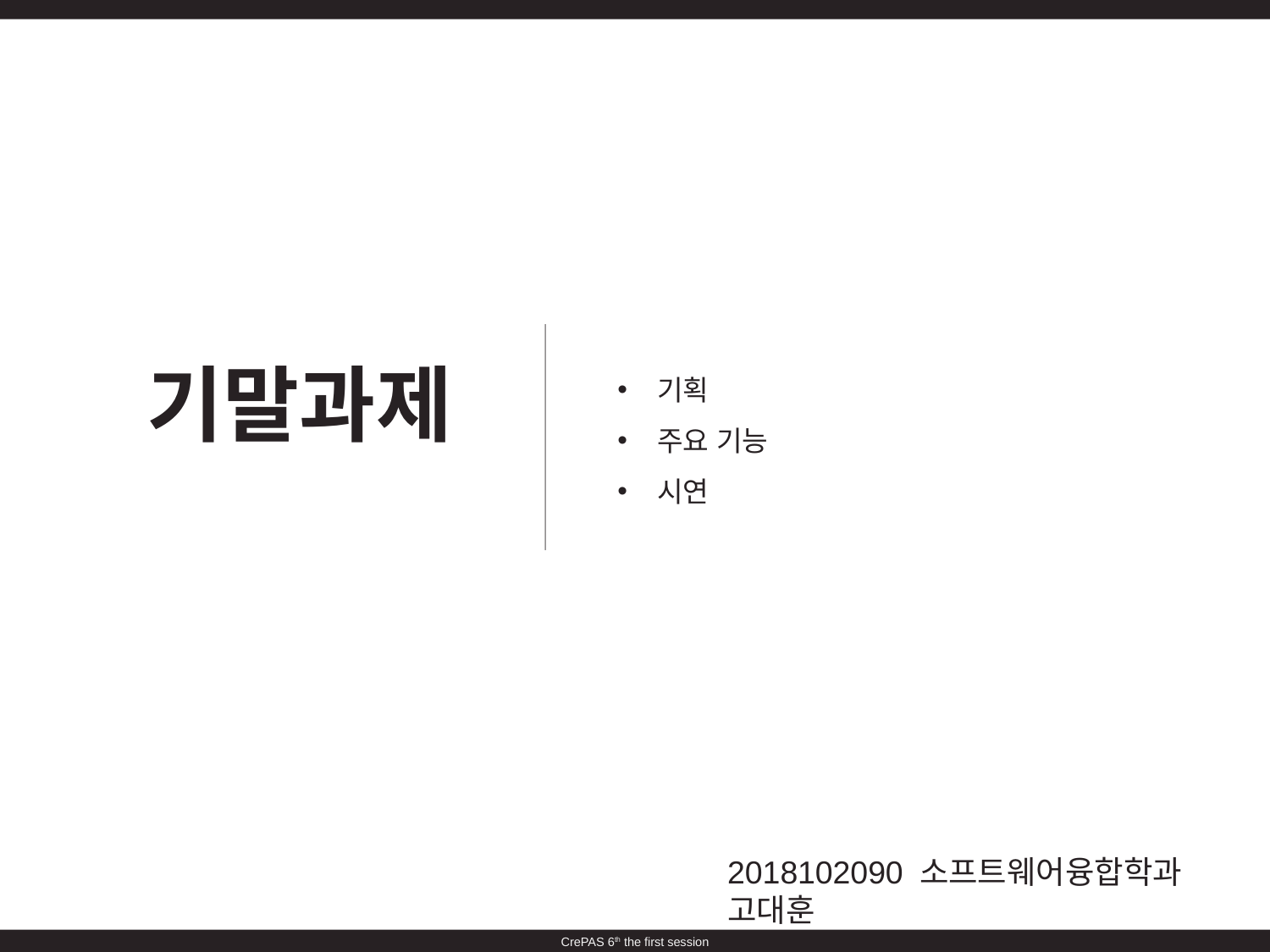

기말과제
기획
주요 기능
시연
2018102090 소프트웨어융합학과 고대훈
CrePAS 6th the first session